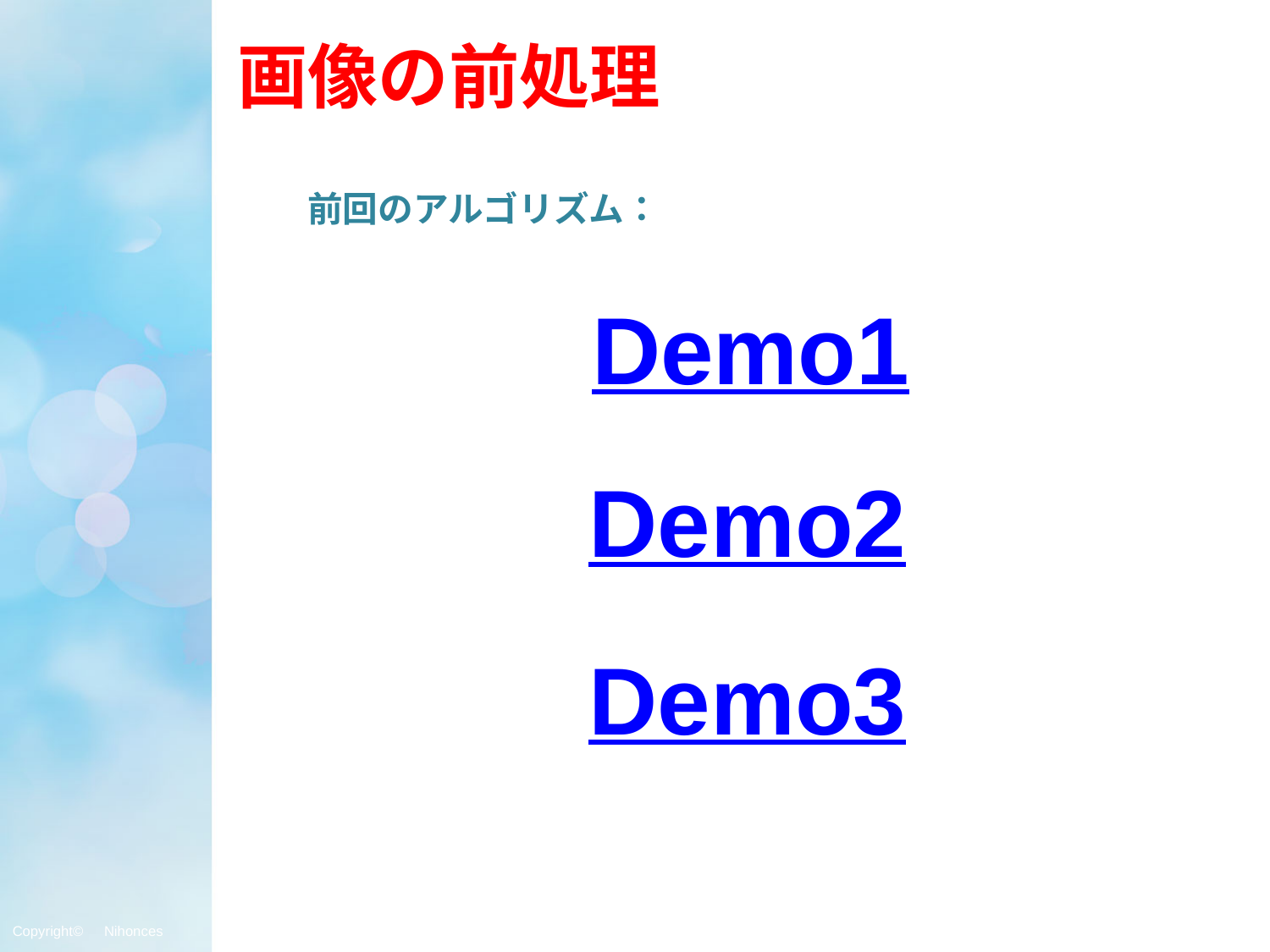

# 画像の前処理
前回のアルゴリズム：
Demo1
Demo2
Demo3
Copyright©　Nihonces